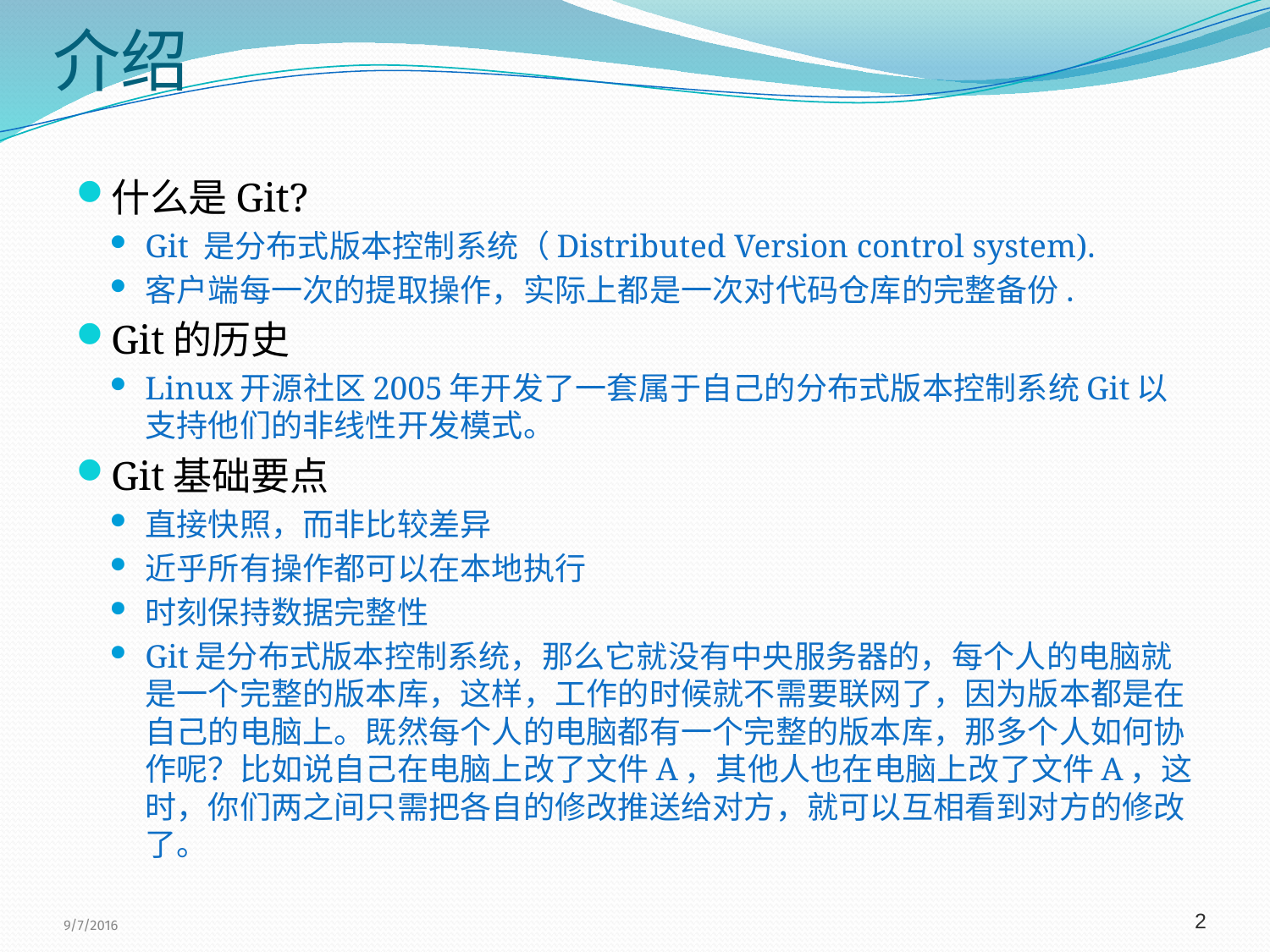

# 介绍
什么是Git?
Git 是分布式版本控制系统（Distributed Version control system).
客户端每一次的提取操作，实际上都是一次对代码仓库的完整备份.
Git的历史
Linux开源社区2005年开发了一套属于自己的分布式版本控制系统Git以支持他们的非线性开发模式。
Git基础要点
直接快照，而非比较差异
近乎所有操作都可以在本地执行
时刻保持数据完整性
Git是分布式版本控制系统，那么它就没有中央服务器的，每个人的电脑就是一个完整的版本库，这样，工作的时候就不需要联网了，因为版本都是在自己的电脑上。既然每个人的电脑都有一个完整的版本库，那多个人如何协作呢？比如说自己在电脑上改了文件A，其他人也在电脑上改了文件A，这时，你们两之间只需把各自的修改推送给对方，就可以互相看到对方的修改了。

9/7/2016
2